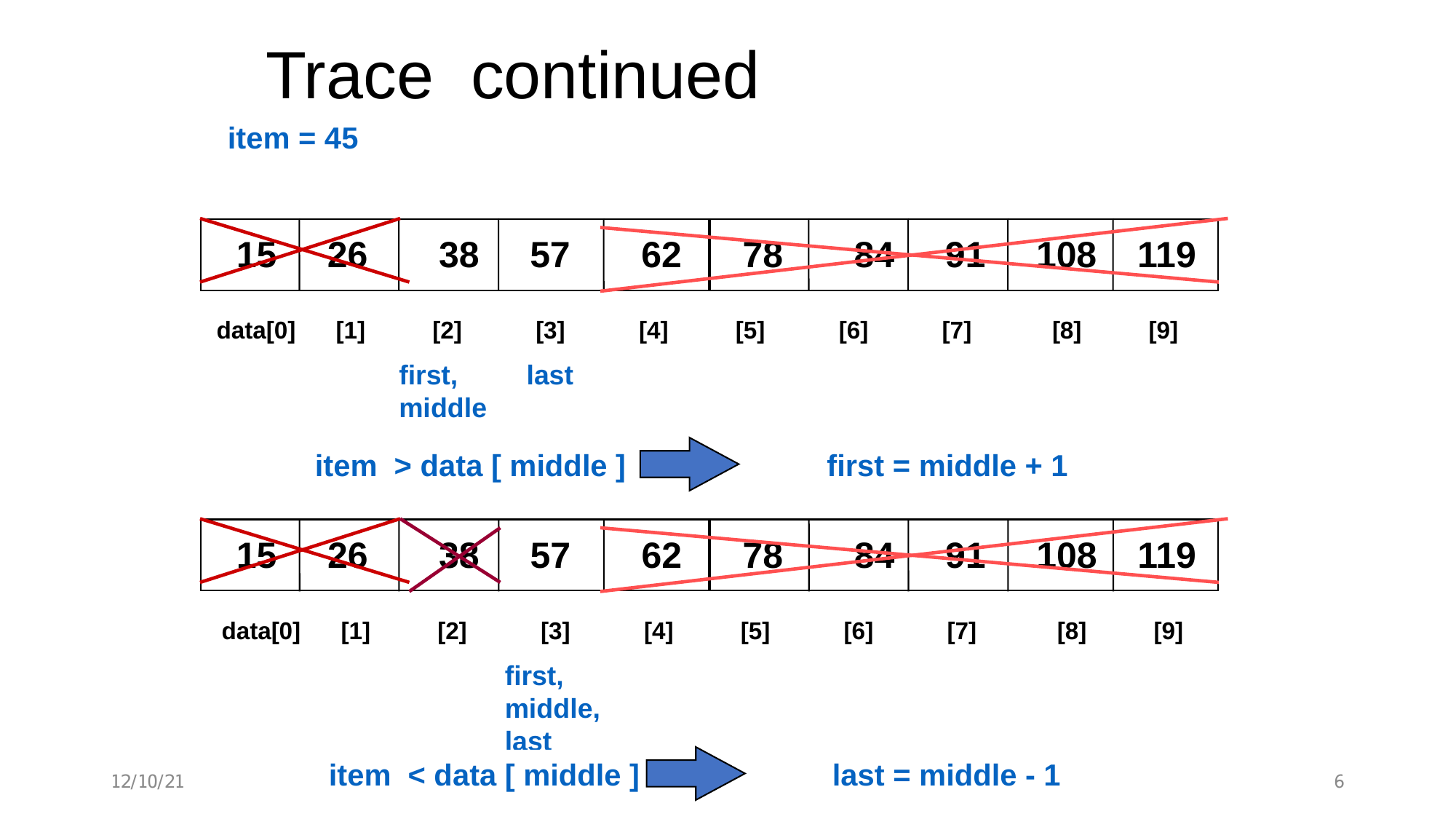

# Trace  continued
item = 45

15     26       38     57       62      78       84     91     108    119
data[0]      [1]          [2]           [3]           [4]          [5]           [6]           [7]            [8]          [9]
                         first,         last
                         middle

item  > data [ middle ] 		         first = middle + 1

15     26       38     57       62      78       84     91     108    119
data[0]      [1]          [2]           [3]           [4]          [5]           [6]           [7]            [8]          [9]

                                         first,
                                         middle,
                                         last

 item  < data [ middle ]                       last = middle - 1
12/10/21
数据结构与程序设计
6